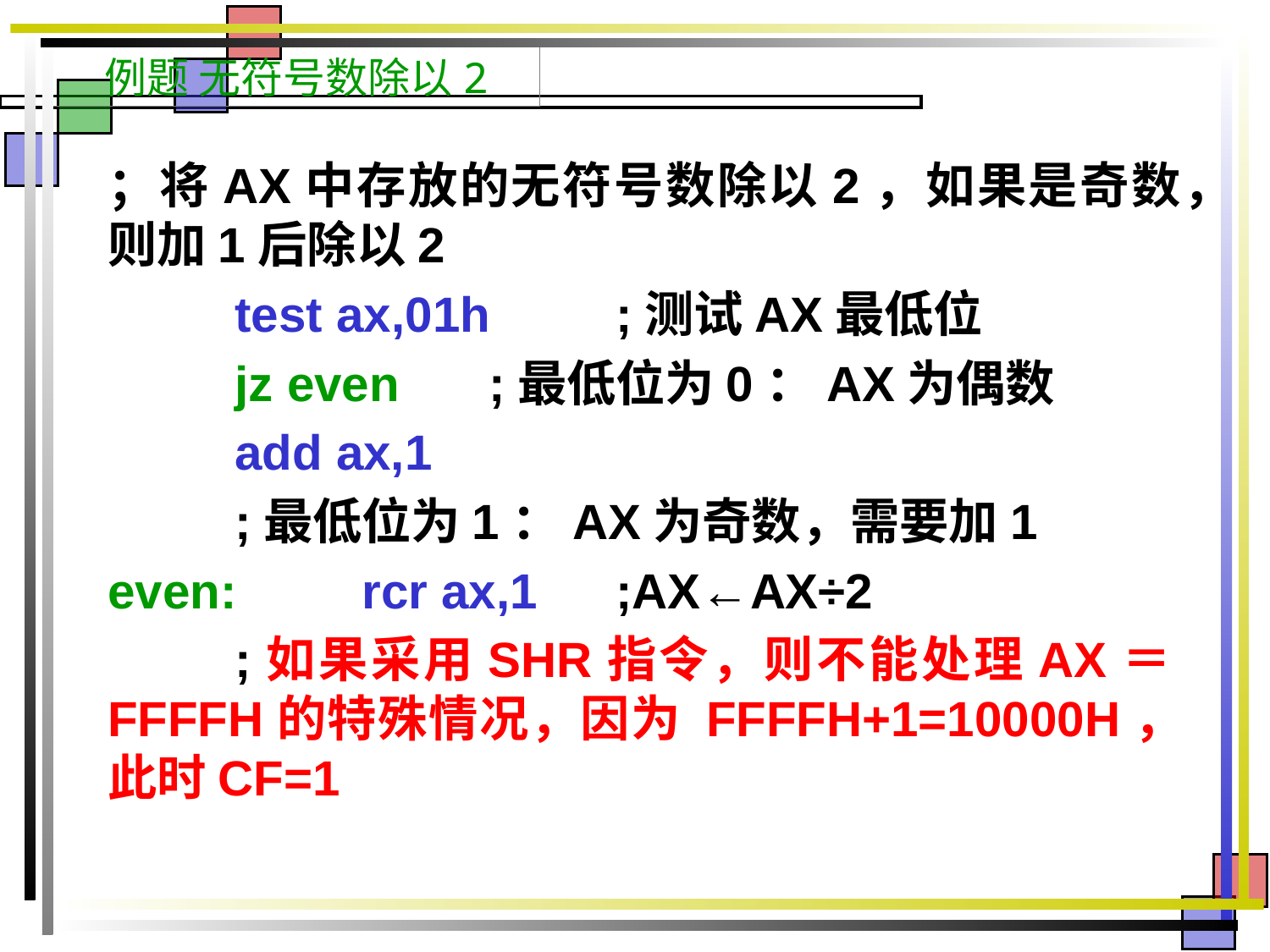

# 例题 无符号数除以2
；将AX中存放的无符号数除以2，如果是奇数，则加1后除以2
	test ax,01h	;测试AX最低位
	jz even	;最低位为0：AX为偶数
	add ax,1
	;最低位为1：AX为奇数，需要加1
even:	rcr ax,1	;AX←AX÷2
	;如果采用SHR指令，则不能处理AX＝FFFFH的特殊情况，因为 FFFFH+1=10000H，此时CF=1